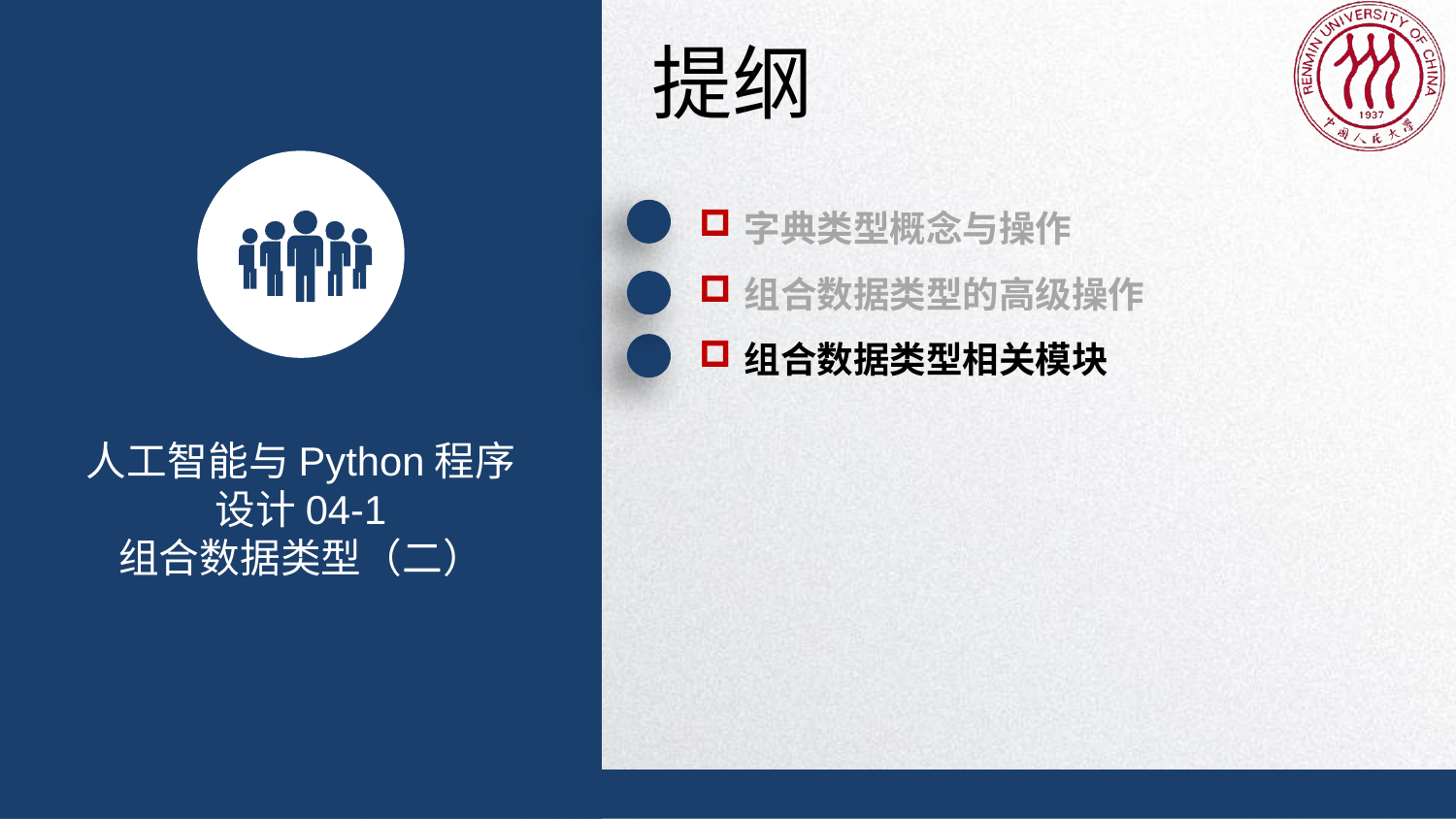

提纲

字典类型概念与操作
组合数据类型的高级操作
组合数据类型相关模块

人工智能与Python程序设计04-1
组合数据类型（二）